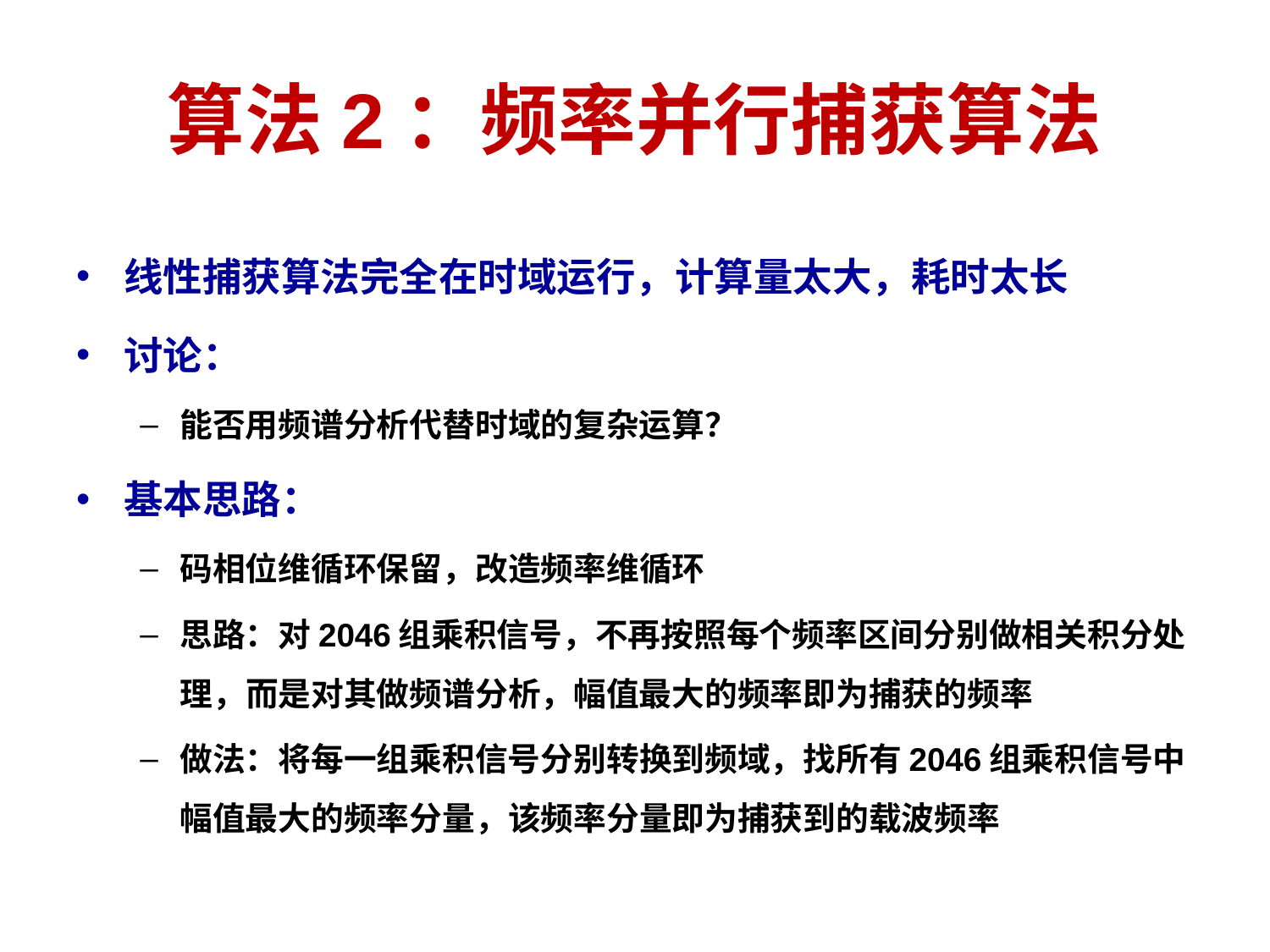

# 算法2：频率并行捕获算法
线性捕获算法完全在时域运行，计算量太大，耗时太长
讨论：
能否用频谱分析代替时域的复杂运算？
基本思路：
码相位维循环保留，改造频率维循环
思路：对2046组乘积信号，不再按照每个频率区间分别做相关积分处理，而是对其做频谱分析，幅值最大的频率即为捕获的频率
做法：将每一组乘积信号分别转换到频域，找所有2046组乘积信号中幅值最大的频率分量，该频率分量即为捕获到的载波频率